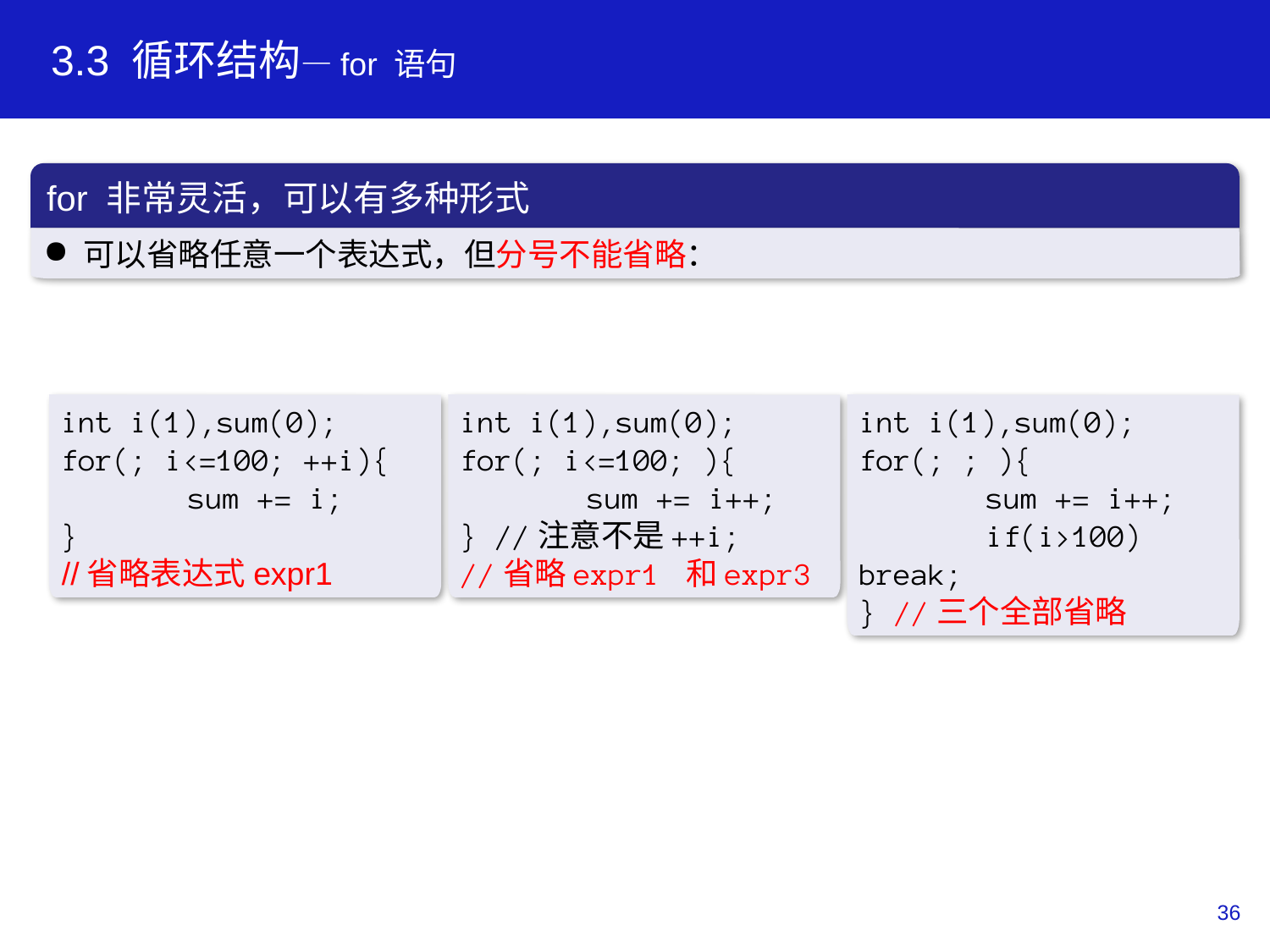

# 3.3 循环结构—for 语句
for 非常灵活，可以有多种形式
可以省略任意一个表达式，但分号不能省略：
int i(1),sum(0);
for(; i<=100; ++i){
	sum += i;
}
//省略表达式expr1
int i(1),sum(0);
for(; i<=100; ){
	sum += i++;
} //注意不是++i;
//省略expr1 和expr3
int i(1),sum(0);
for(; ; ){
	sum += i++;
	if(i>100) break;
} //三个全部省略
36